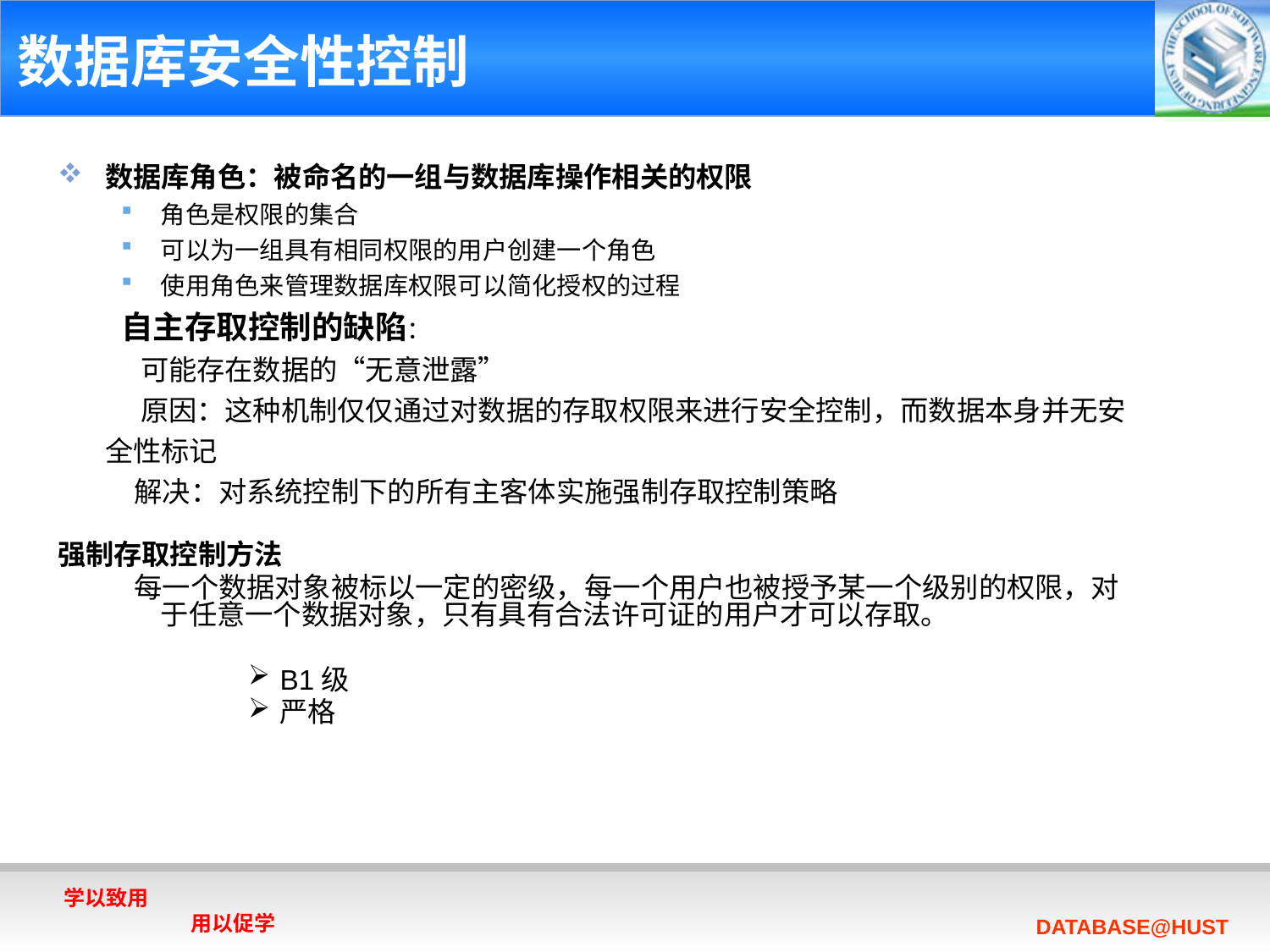

# 数据库安全性控制
数据库角色：被命名的一组与数据库操作相关的权限
角色是权限的集合
可以为一组具有相同权限的用户创建一个角色
使用角色来管理数据库权限可以简化授权的过程
自主存取控制的缺陷：
            可能存在数据的“无意泄露”
            原因：这种机制仅仅通过对数据的存取权限来进行安全控制，而数据本身并无安全性标记
           解决：对系统控制下的所有主客体实施强制存取控制策略
强制存取控制方法
 每一个数据对象被标以一定的密级，每一个用户也被授予某一个级别的权限，对于任意一个数据对象，只有具有合法许可证的用户才可以存取。

B1级
严格